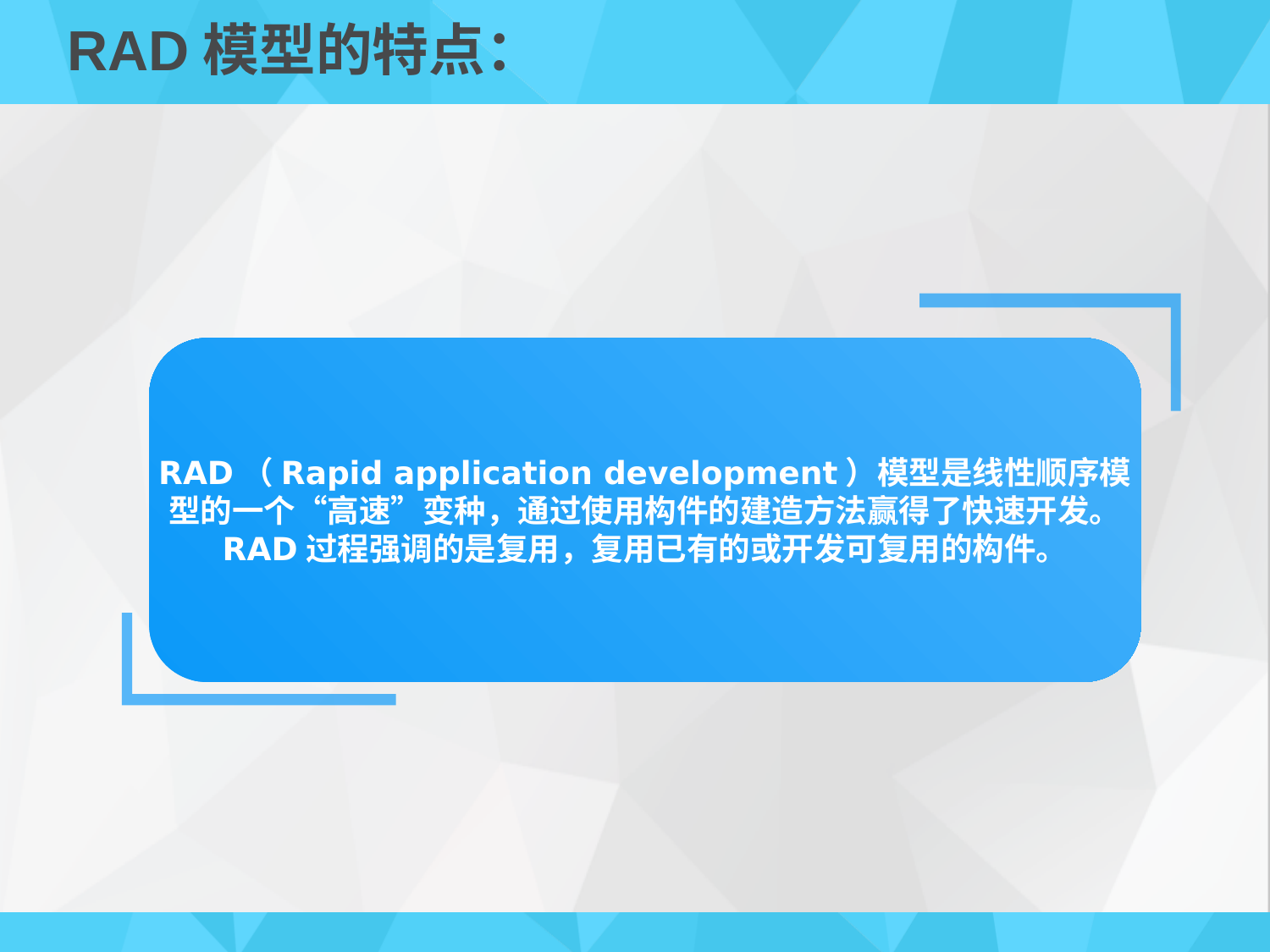

# RAD模型的特点：

RAD（Rapid application development）模型是线性顺序模
型的一个“高速”变种，通过使用构件的建造方法赢得了快速开发。
RAD过程强调的是复用，复用已有的或开发可复用的构件。